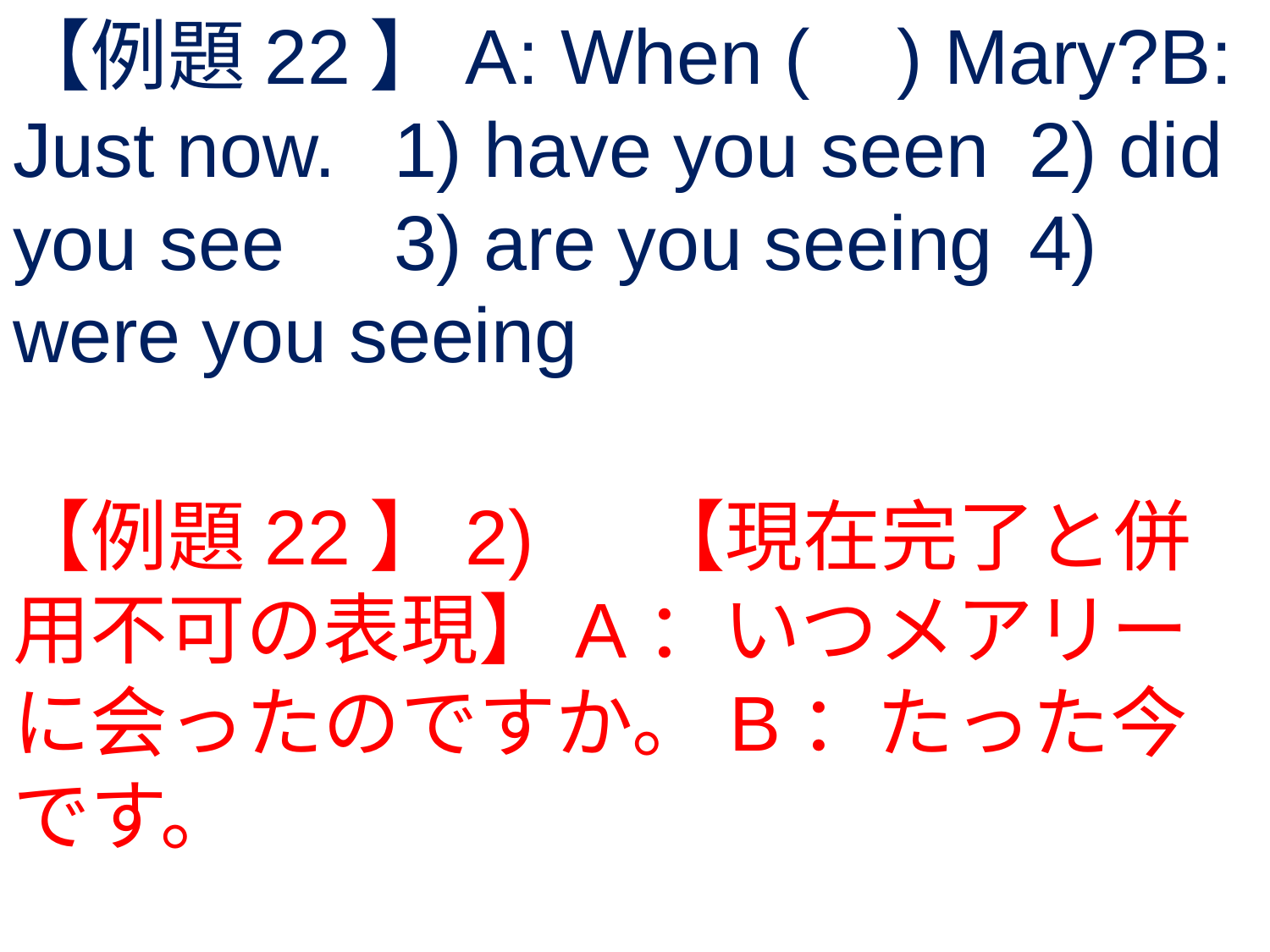

# 【例題22】A: When (    ) Mary?B: Just now.	1) have you seen	2) did you see	3) are you seeing	4) were you seeing
【例題22】2) 	【現在完了と併用不可の表現】A：いつメアリーに会ったのですか。B：たった今です。